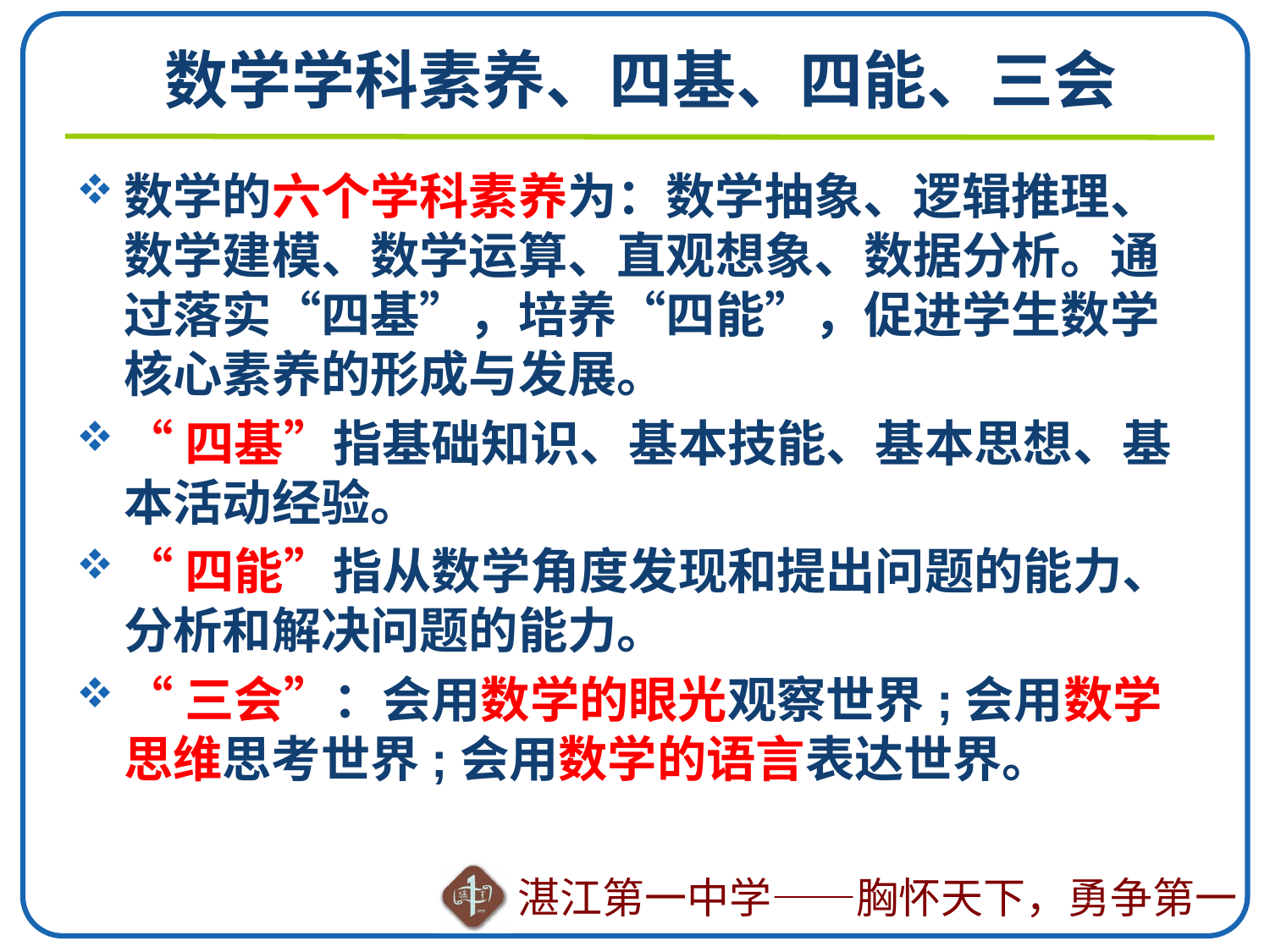

# 数学学科素养、四基、四能、三会
数学的六个学科素养为：数学抽象、逻辑推理、数学建模、数学运算、直观想象、数据分析。通过落实“四基”，培养“四能”，促进学生数学核心素养的形成与发展。
“四基”指基础知识、基本技能、基本思想、基本活动经验。
“四能”指从数学角度发现和提出问题的能力、分析和解决问题的能力。
“三会”：会用数学的眼光观察世界;会用数学思维思考世界;会用数学的语言表达世界。

10